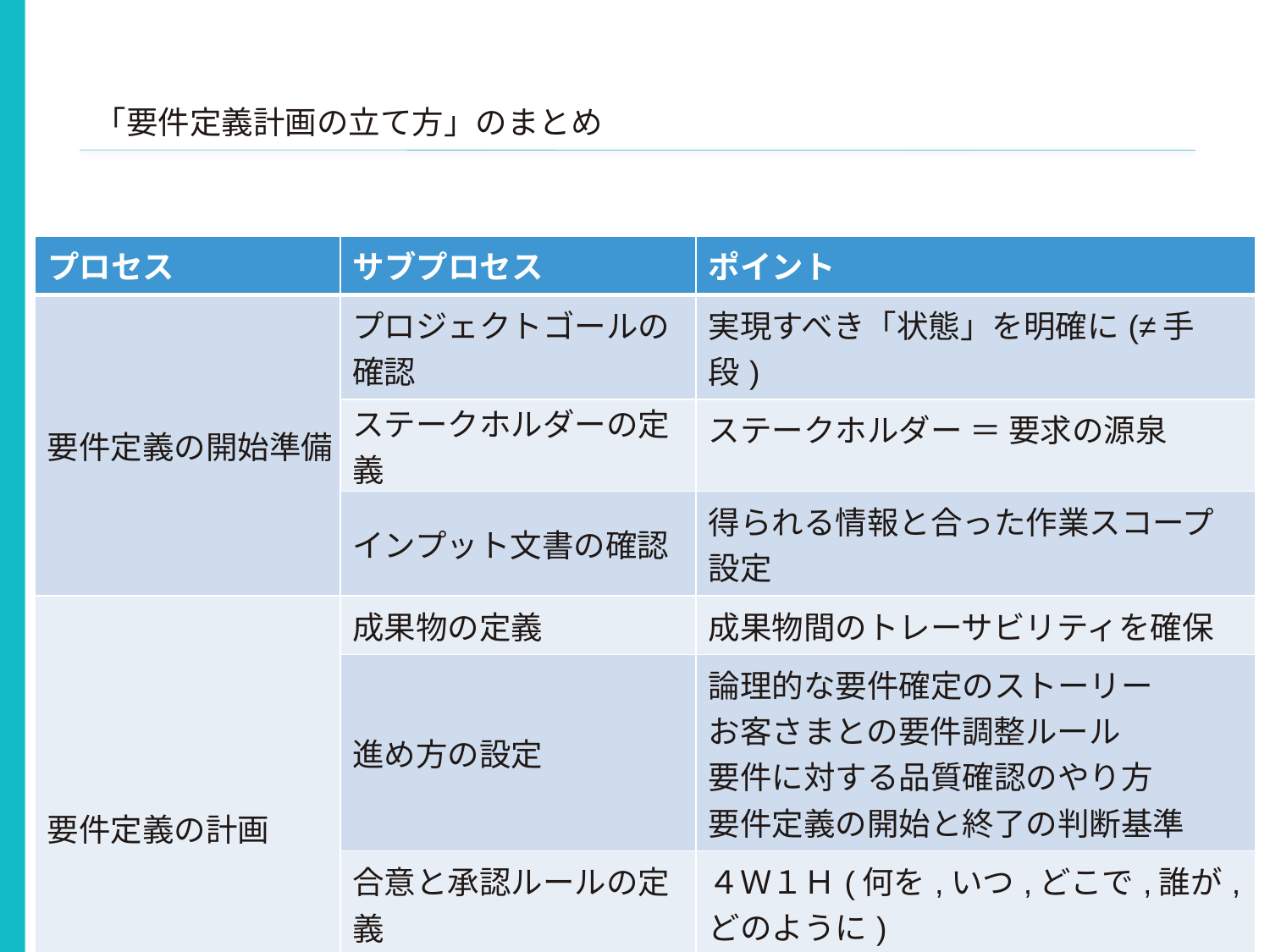

「要件定義計画の立て方」のまとめ
| プロセス | サブプロセス | ポイント |
| --- | --- | --- |
| 要件定義の開始準備 | プロジェクトゴールの確認 | 実現すべき「状態」を明確に(≠手段) |
|  | ステークホルダーの定義 | ステークホルダー ＝ 要求の源泉 |
|  | インプット文書の確認 | 得られる情報と合った作業スコープ設定 |
| 要件定義の計画 | 成果物の定義 | 成果物間のトレーサビリティを確保 |
|  | 進め方の設定 | 論理的な要件確定のストーリー お客さまとの要件調整ルール 要件に対する品質確認のやり方 要件定義の開始と終了の判断基準 |
|  | 合意と承認ルールの定義 | ４Ｗ１Ｈ(何を,いつ,どこで,誰が,どのように) |
|  | 要件定義計画の作成 | 要件定義はお客さまの責任 ベンダーがお客さまを支援 |
78